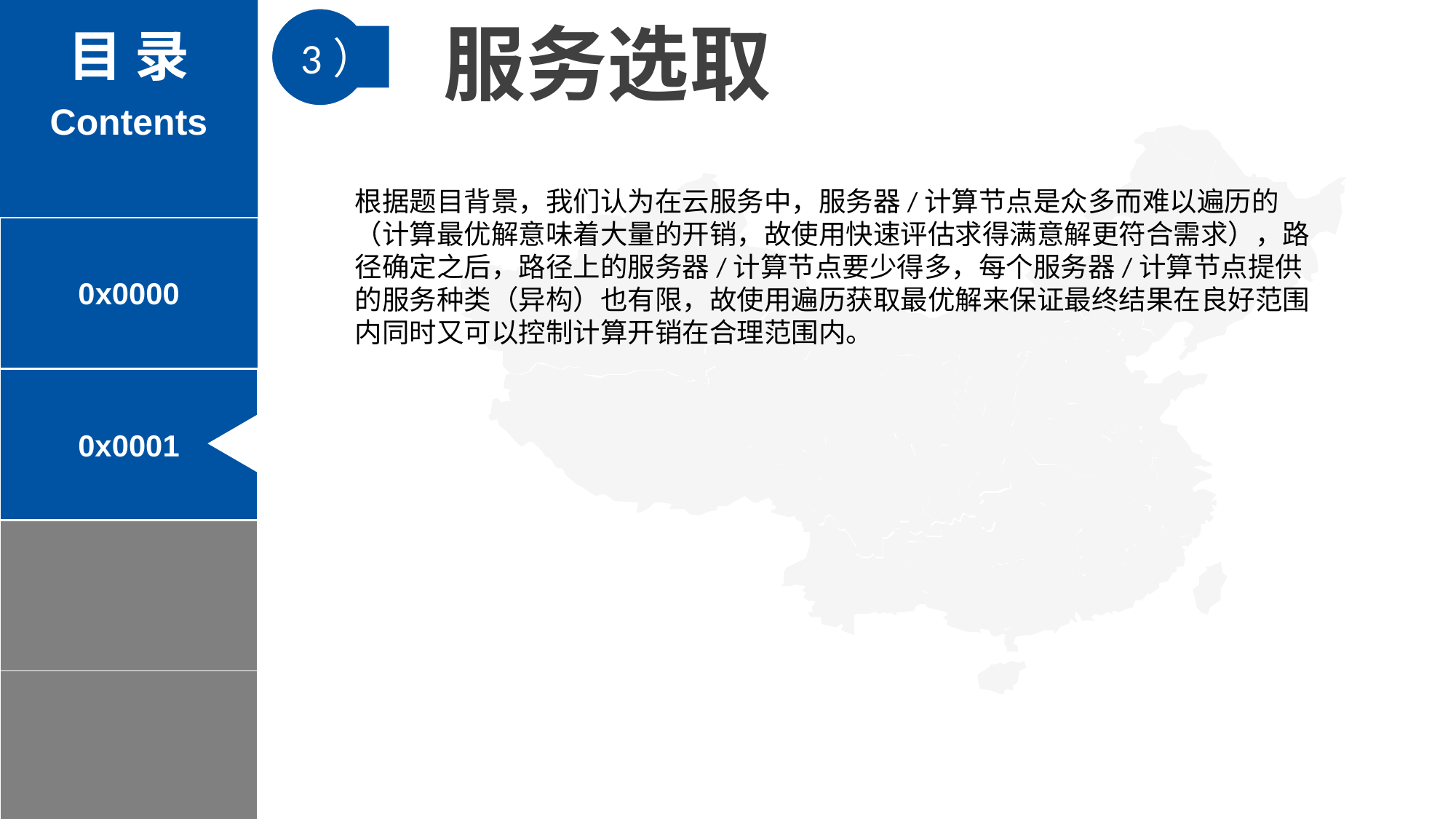

服务选取

3）
目 录
Contents
根据题目背景，我们认为在云服务中，服务器/计算节点是众多而难以遍历的（计算最优解意味着大量的开销，故使用快速评估求得满意解更符合需求），路径确定之后，路径上的服务器/计算节点要少得多，每个服务器/计算节点提供的服务种类（异构）也有限，故使用遍历获取最优解来保证最终结果在良好范围内同时又可以控制计算开销在合理范围内。
0x0000
0x0001